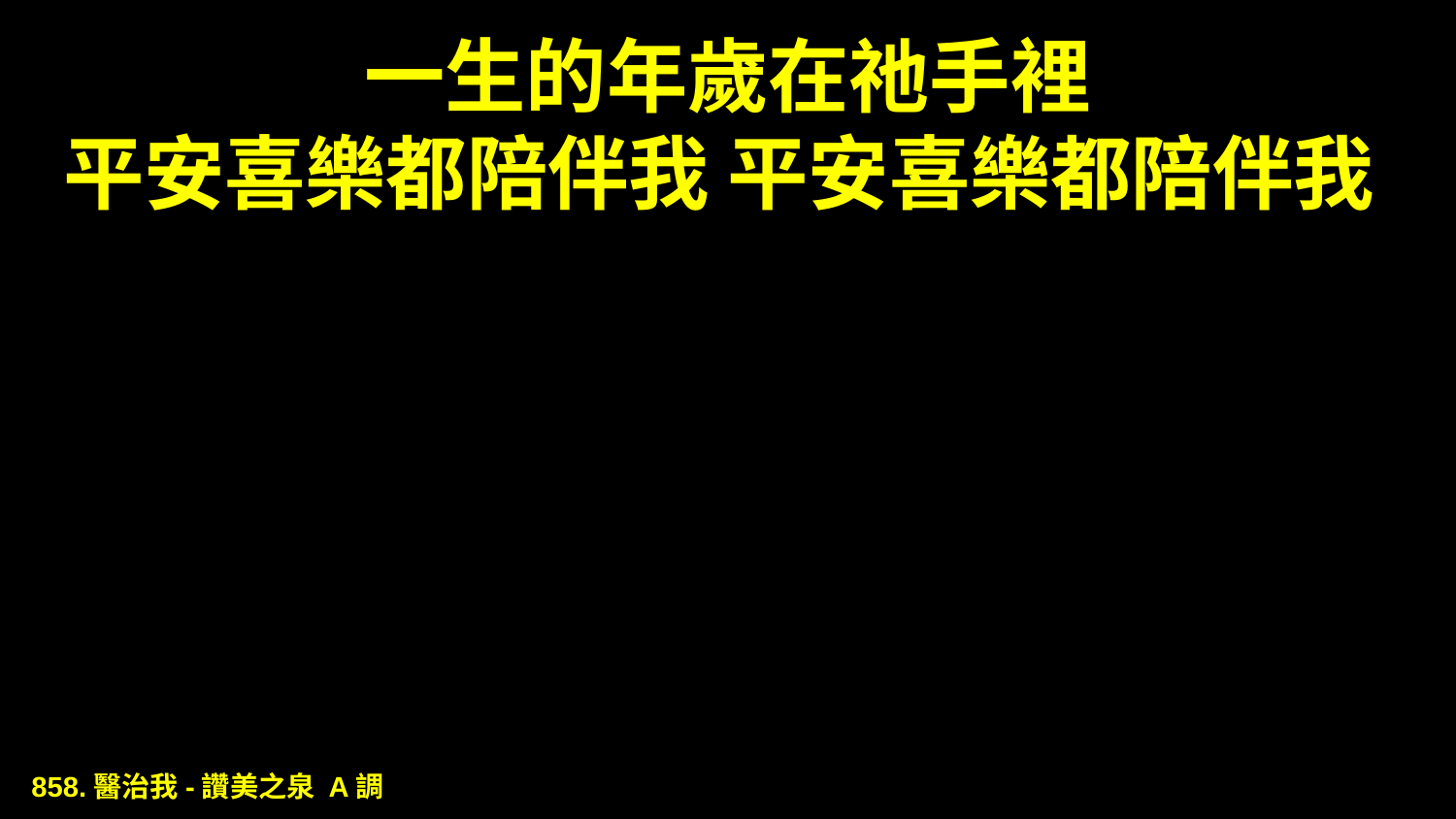

# 一生的年歲在祂手裡 平安喜樂都陪伴我 平安喜樂都陪伴我
858.醫治我-讚美之泉 A調